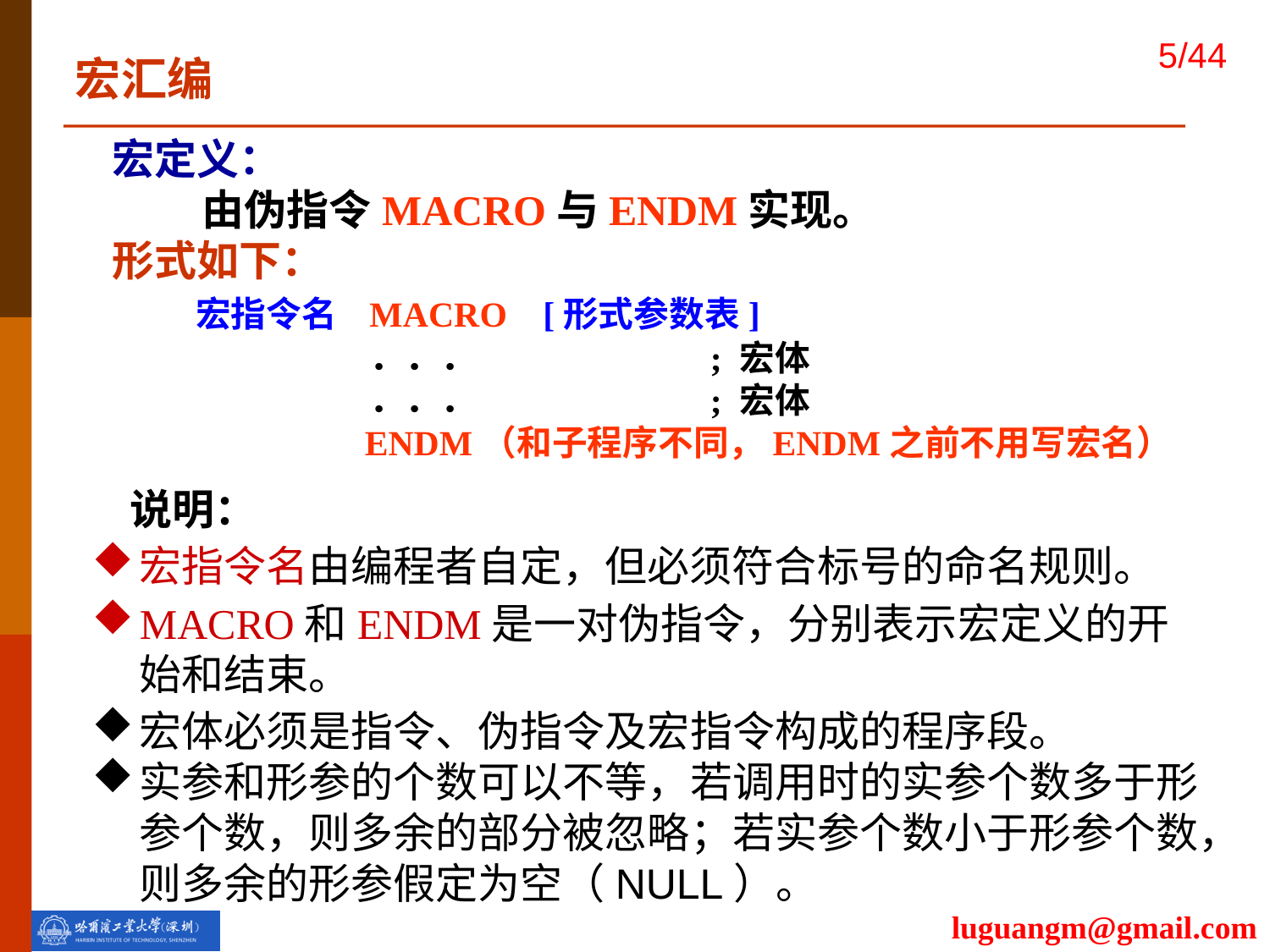

宏汇编
宏定义：
	由伪指令MACRO与ENDM实现。
形式如下：
        宏指令名   MACRO    [形式参数表]
    		    ．．．		; 宏体
		    ．．．		; 宏体
    		    ENDM（和子程序不同，ENDM之前不用写宏名）
说明：
宏指令名由编程者自定，但必须符合标号的命名规则。
MACRO和ENDM是一对伪指令，分别表示宏定义的开始和结束。
宏体必须是指令、伪指令及宏指令构成的程序段。
实参和形参的个数可以不等，若调用时的实参个数多于形参个数，则多余的部分被忽略；若实参个数小于形参个数，则多余的形参假定为空（NULL）。